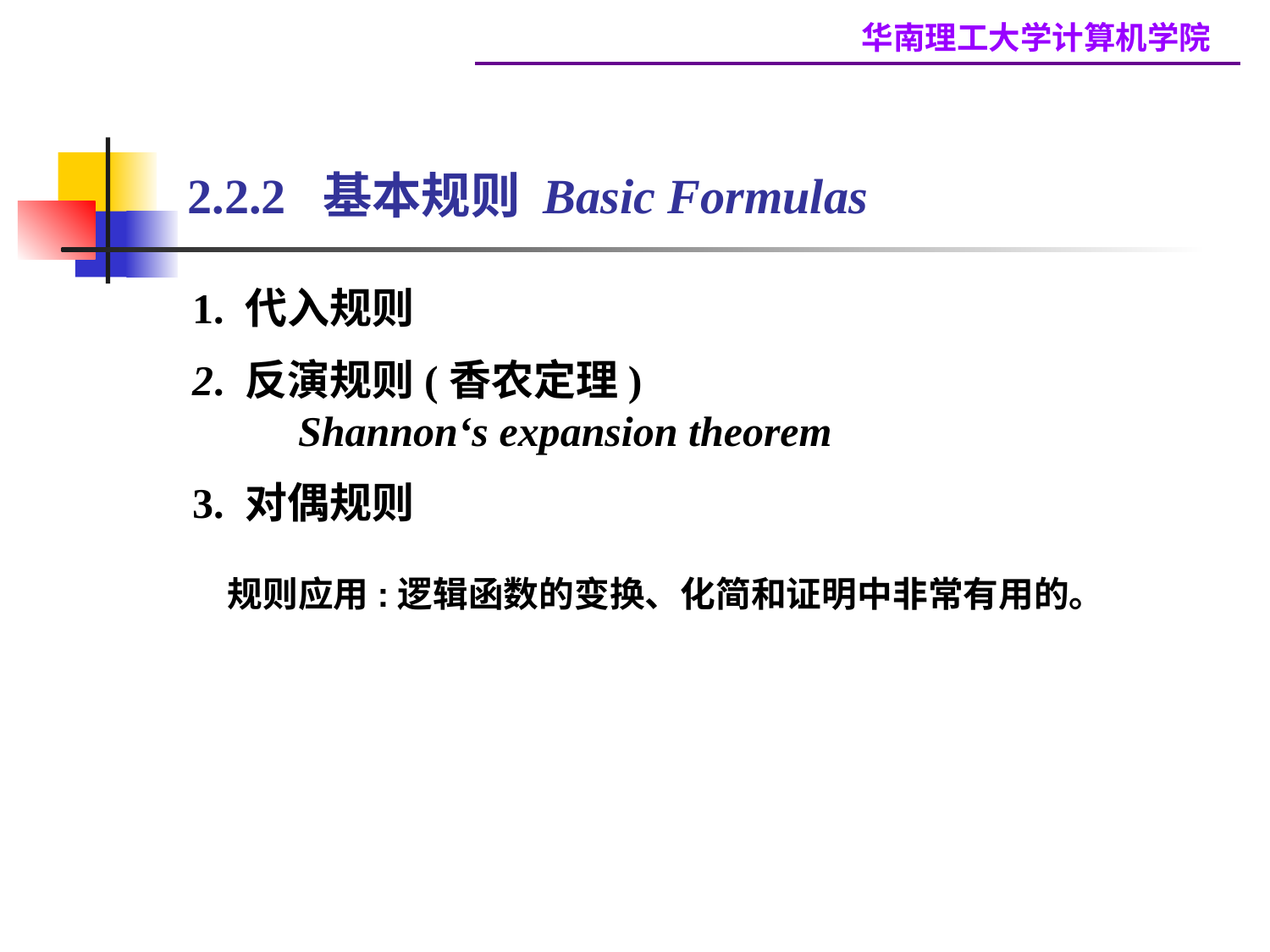

# 2.2.2  基本规则 Basic Formulas
1. 代入规则
2. 反演规则(香农定理)
          Shannon‘s expansion theorem
3. 对偶规则
规则应用:逻辑函数的变换、化简和证明中非常有用的。